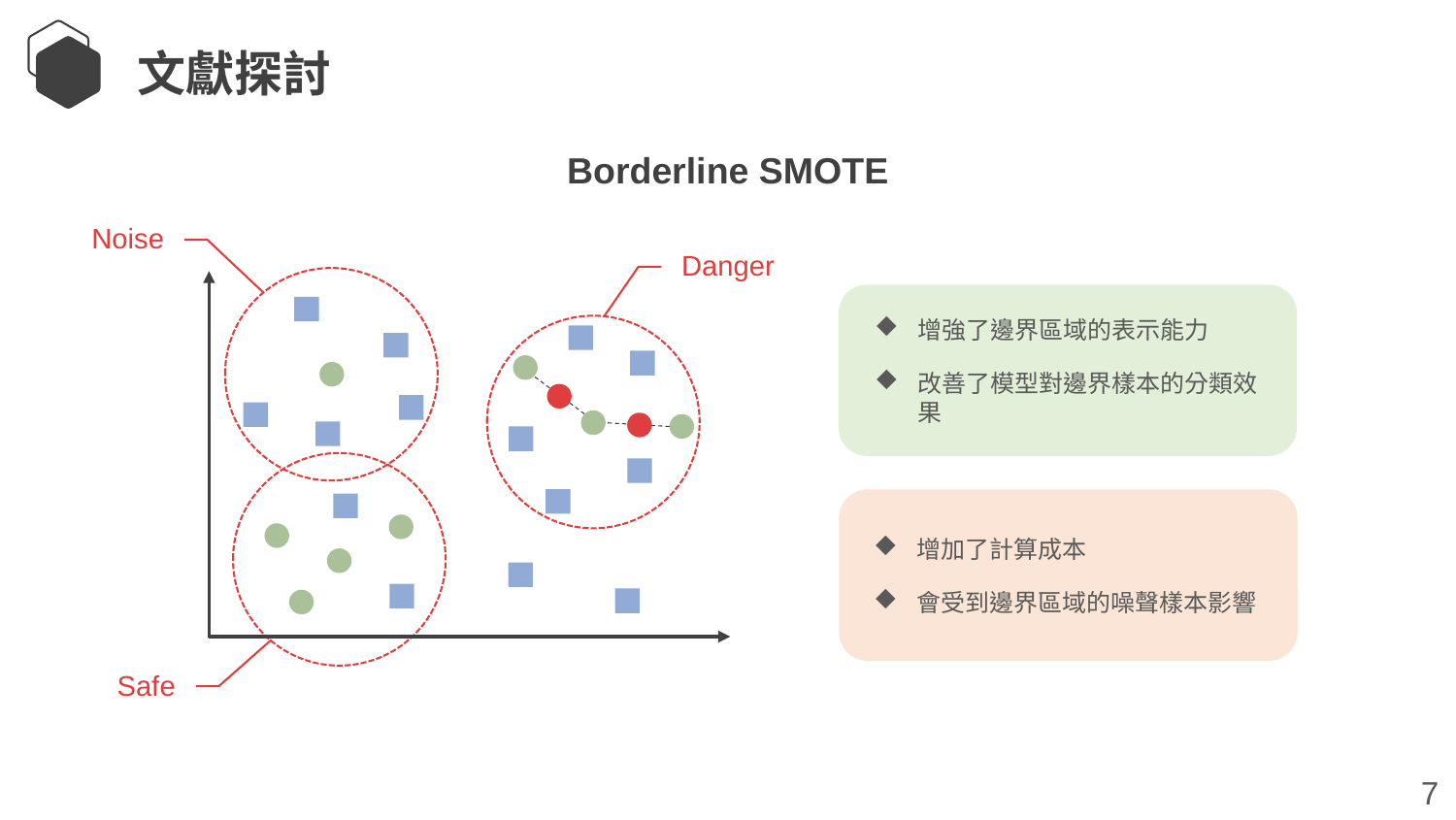

文獻探討
Borderline SMOTE
Noise
Danger

增強了邊界區域的表示能力
改善了模型對邊界樣本的分類效果

增加了計算成本
會受到邊界區域的噪聲樣本影響

Safe
7